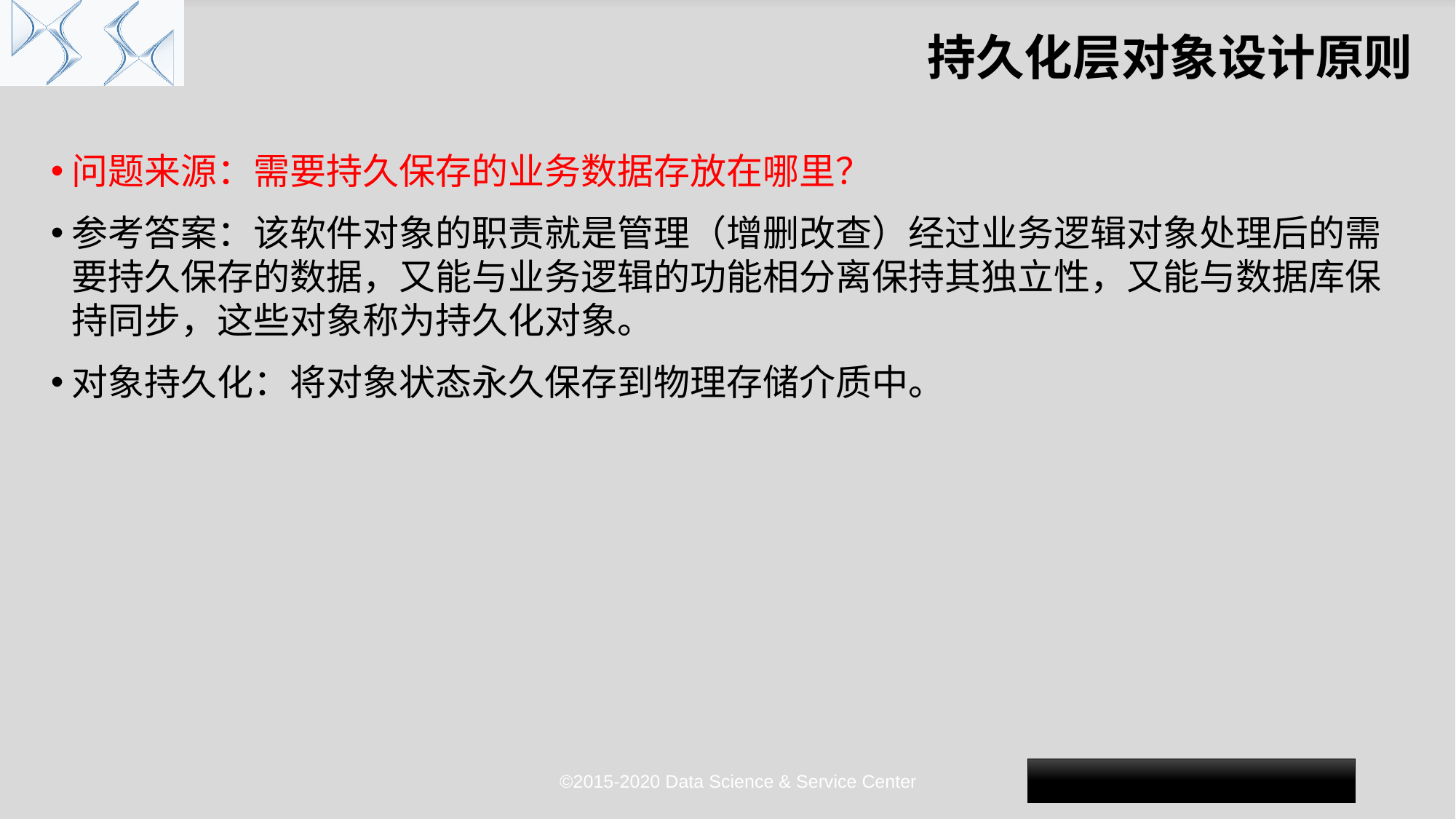

# 持久化层对象设计原则
问题来源：需要持久保存的业务数据存放在哪里？
参考答案：该软件对象的职责就是管理（增删改查）经过业务逻辑对象处理后的需要持久保存的数据，又能与业务逻辑的功能相分离保持其独立性，又能与数据库保持同步，这些对象称为持久化对象。
对象持久化：将对象状态永久保存到物理存储介质中。

©2015-2020 Data Science & Service Center
11